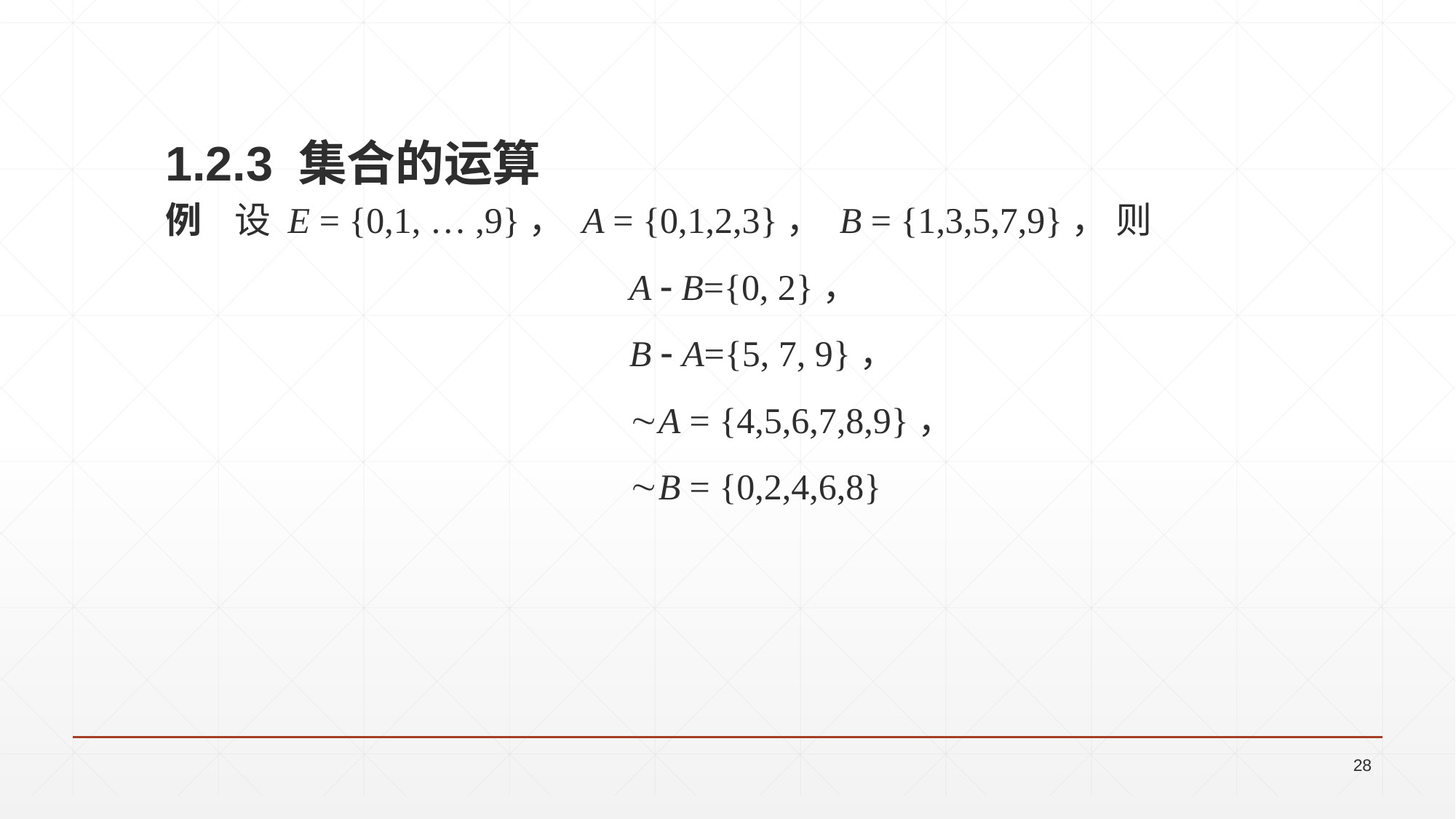

1.2.3 集合的运算
例    设 E = {0,1, … ,9}， A = {0,1,2,3}， B = {1,3,5,7,9}， 则
					A − B={0, 2}，
					B − A={5, 7, 9}，
					∼A = {4,5,6,7,8,9}，
					∼B = {0,2,4,6,8}

28